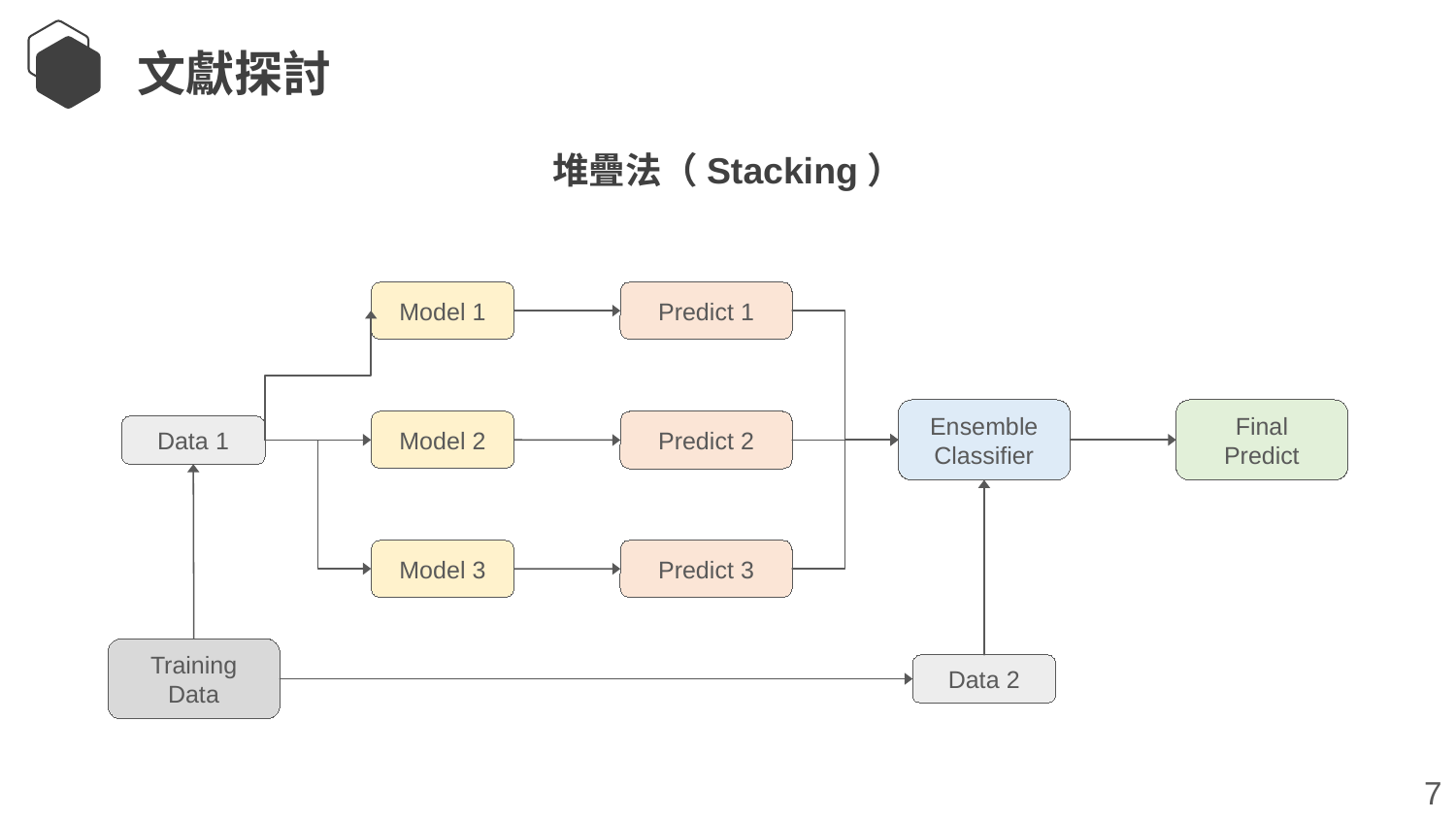

文獻探討
堆疊法（Stacking）
Model 1
Predict 1
Ensemble
Classifier
Final
Predict
Model 2
Predict 2
Data 1
Model 3
Predict 3
Training
Data
Data 2
7